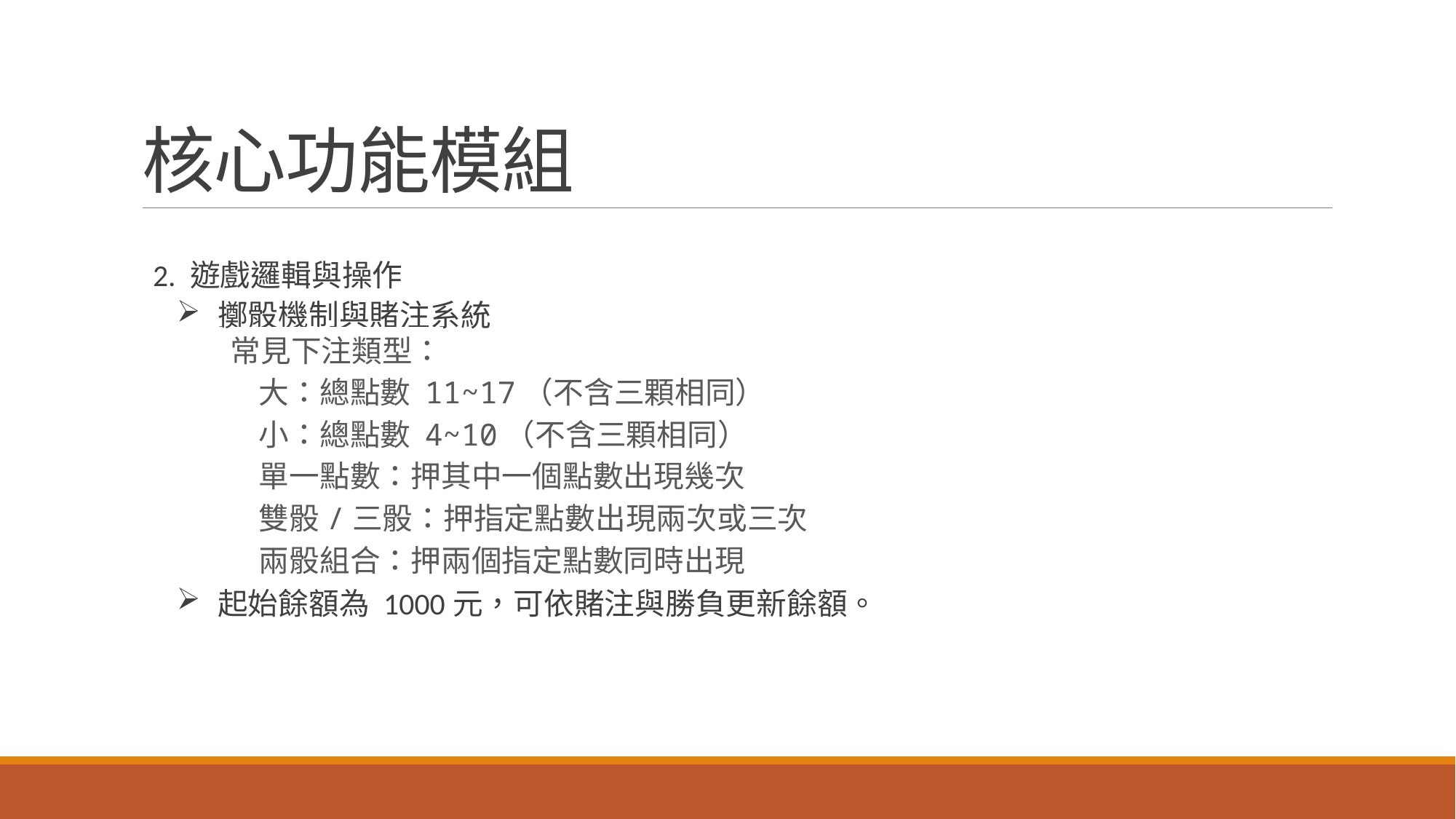

# 核心功能模組
2. 遊戲邏輯與操作
擲骰機制與賭注系統
  常見下注類型：
   大：總點數 11~17（不含三顆相同）
   小：總點數 4~10（不含三顆相同）
   單一點數：押其中一個點數出現幾次
   雙骰/三骰：押指定點數出現兩次或三次
   兩骰組合：押兩個指定點數同時出現
起始餘額為 1000元，可依賭注與勝負更新餘額。